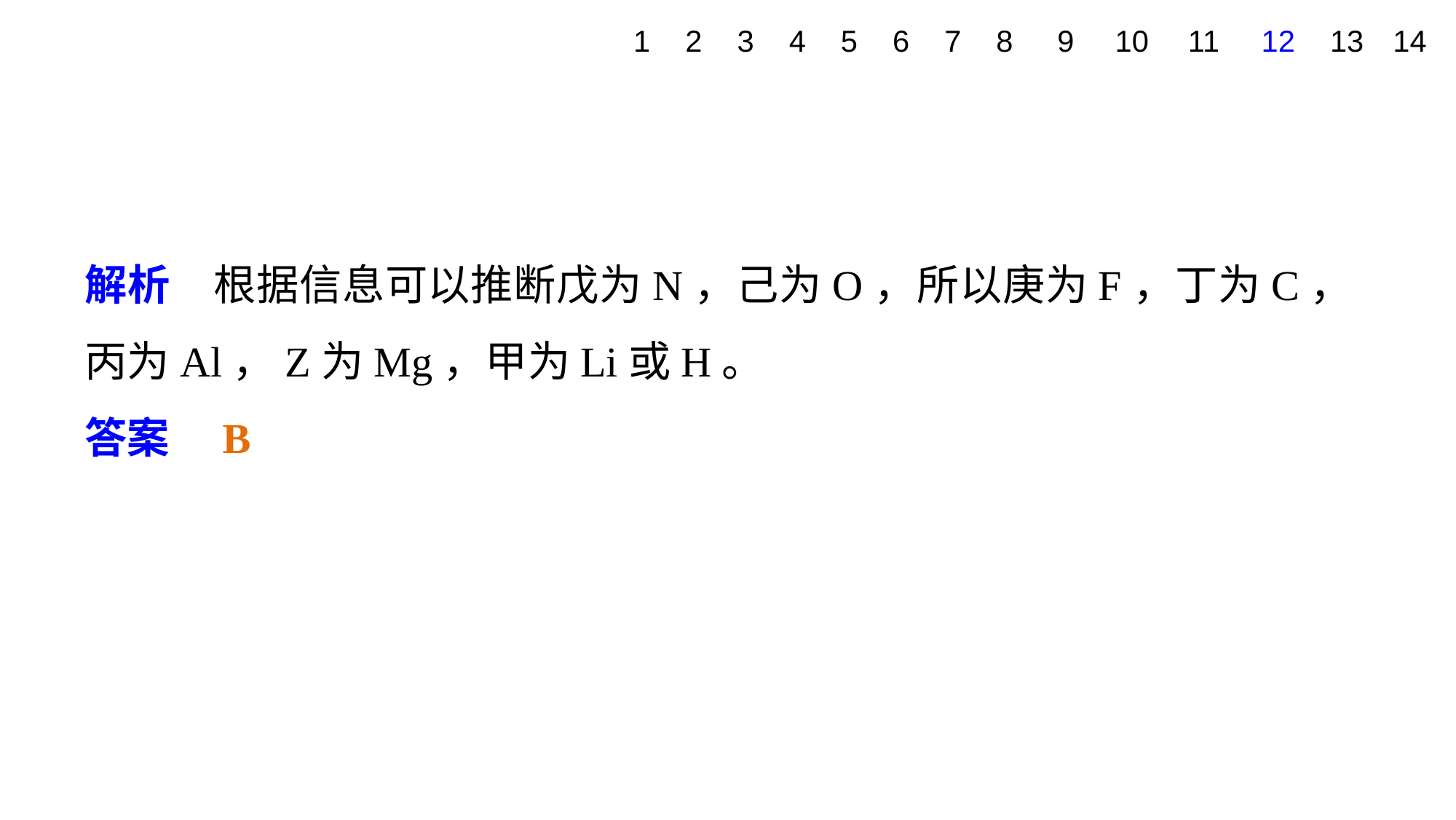

1
2
3
4
5
6
7
8
9
10
11
12
13
14
解析　根据信息可以推断戊为N，己为O，所以庚为F，丁为C，丙为Al，Z为Mg，甲为Li或H。
答案　B